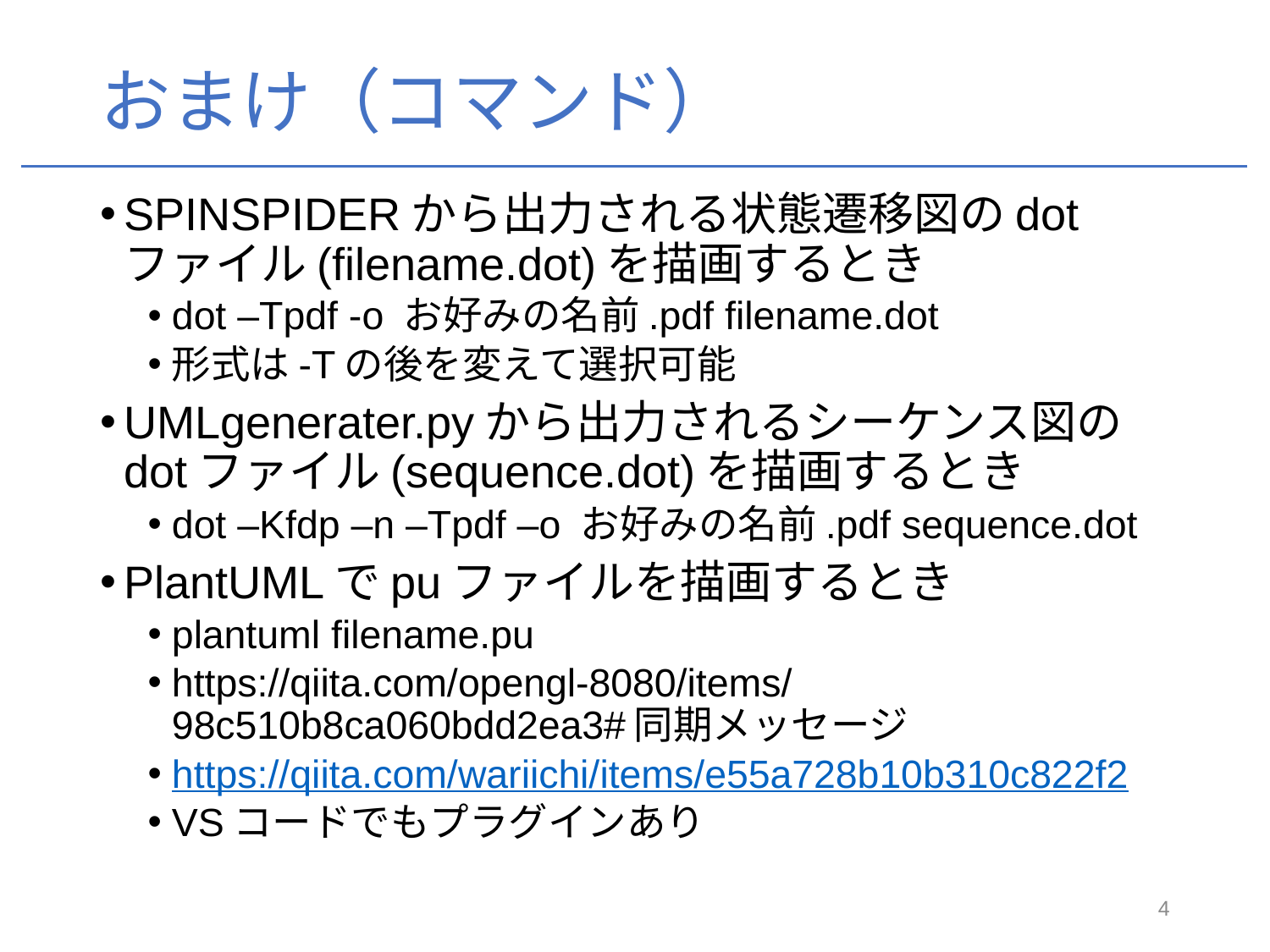

# おまけ（コマンド）
SPINSPIDERから出力される状態遷移図のdotファイル(filename.dot)を描画するとき
dot –Tpdf -o お好みの名前.pdf filename.dot
形式は-Tの後を変えて選択可能
UMLgenerater.pyから出力されるシーケンス図のdotファイル(sequence.dot)を描画するとき
dot –Kfdp –n –Tpdf –o お好みの名前.pdf sequence.dot
PlantUMLでpuファイルを描画するとき
plantuml filename.pu
https://qiita.com/opengl-8080/items/98c510b8ca060bdd2ea3#同期メッセージ
https://qiita.com/wariichi/items/e55a728b10b310c822f2
VSコードでもプラグインあり
4